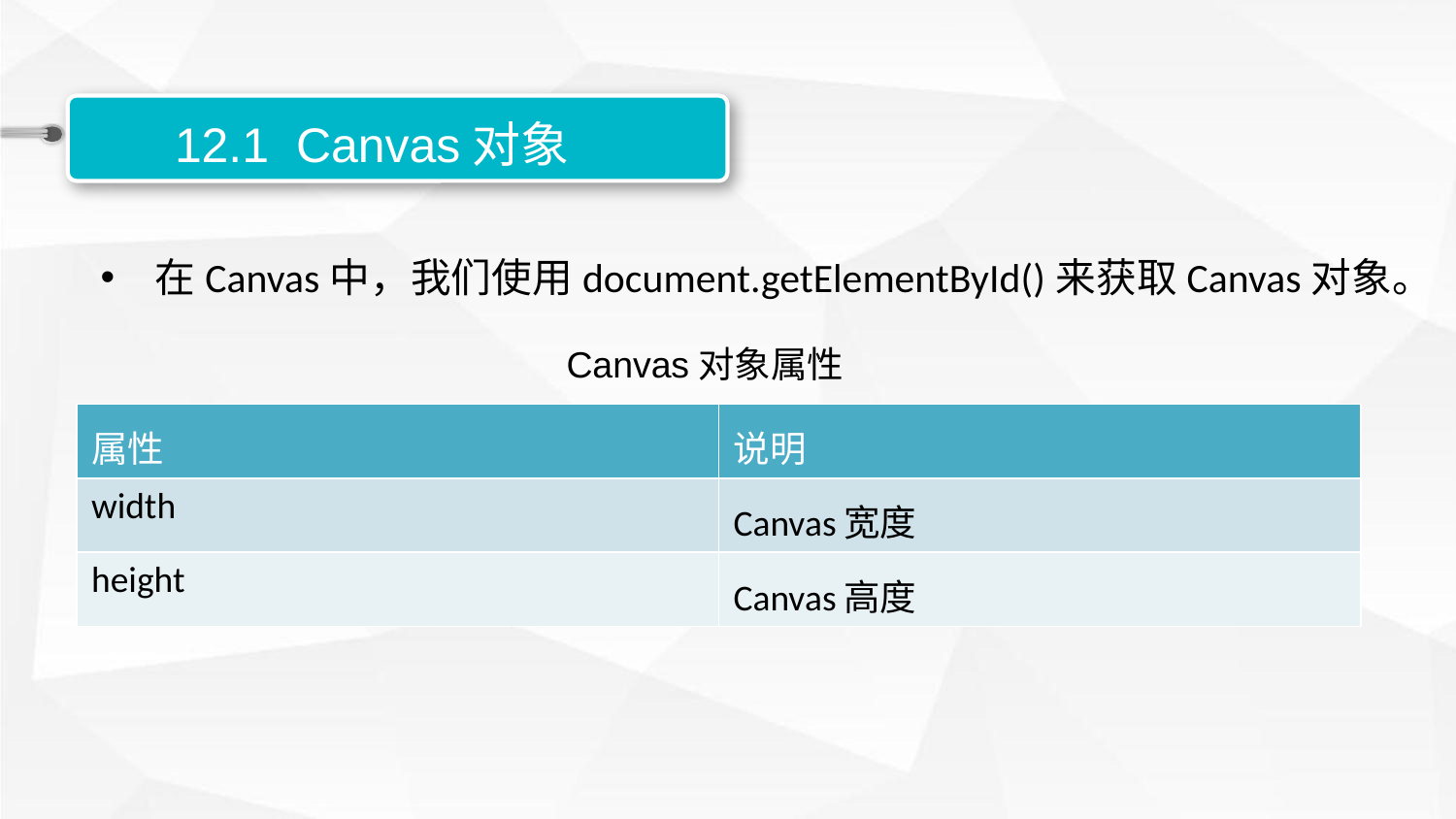

12.1  Canvas对象

在Canvas中，我们使用document.getElementById()来获取Canvas对象。
Canvas对象属性
| 属性 | 说明 |
| --- | --- |
| width | Canvas宽度 |
| height | Canvas高度 |